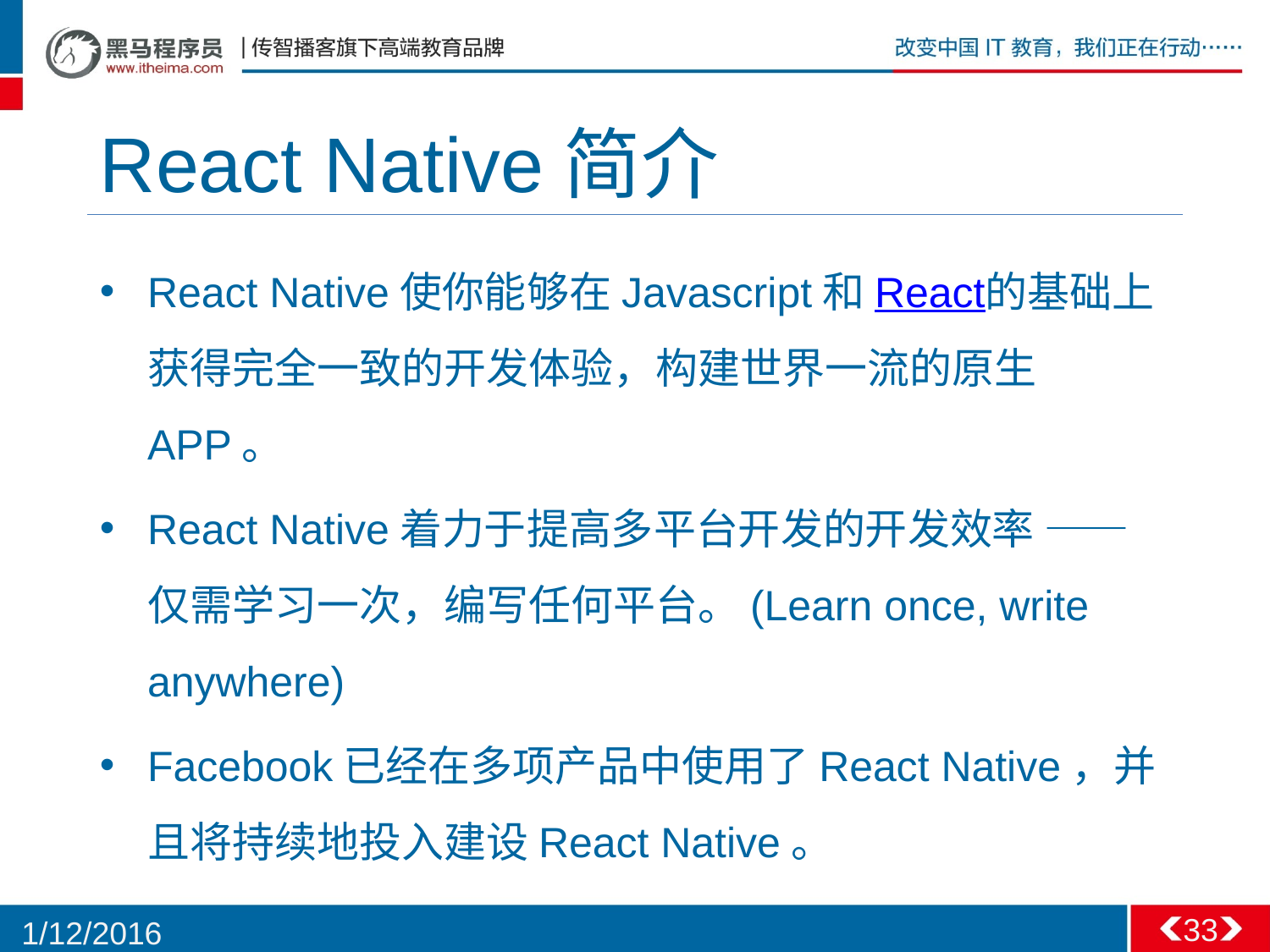

# React Native简介
React Native使你能够在Javascript和React的基础上获得完全一致的开发体验，构建世界一流的原生APP。
React Native着力于提高多平台开发的开发效率 —— 仅需学习一次，编写任何平台。(Learn once, write anywhere)
Facebook已经在多项产品中使用了React Native，并且将持续地投入建设React Native。

33

1/12/2016